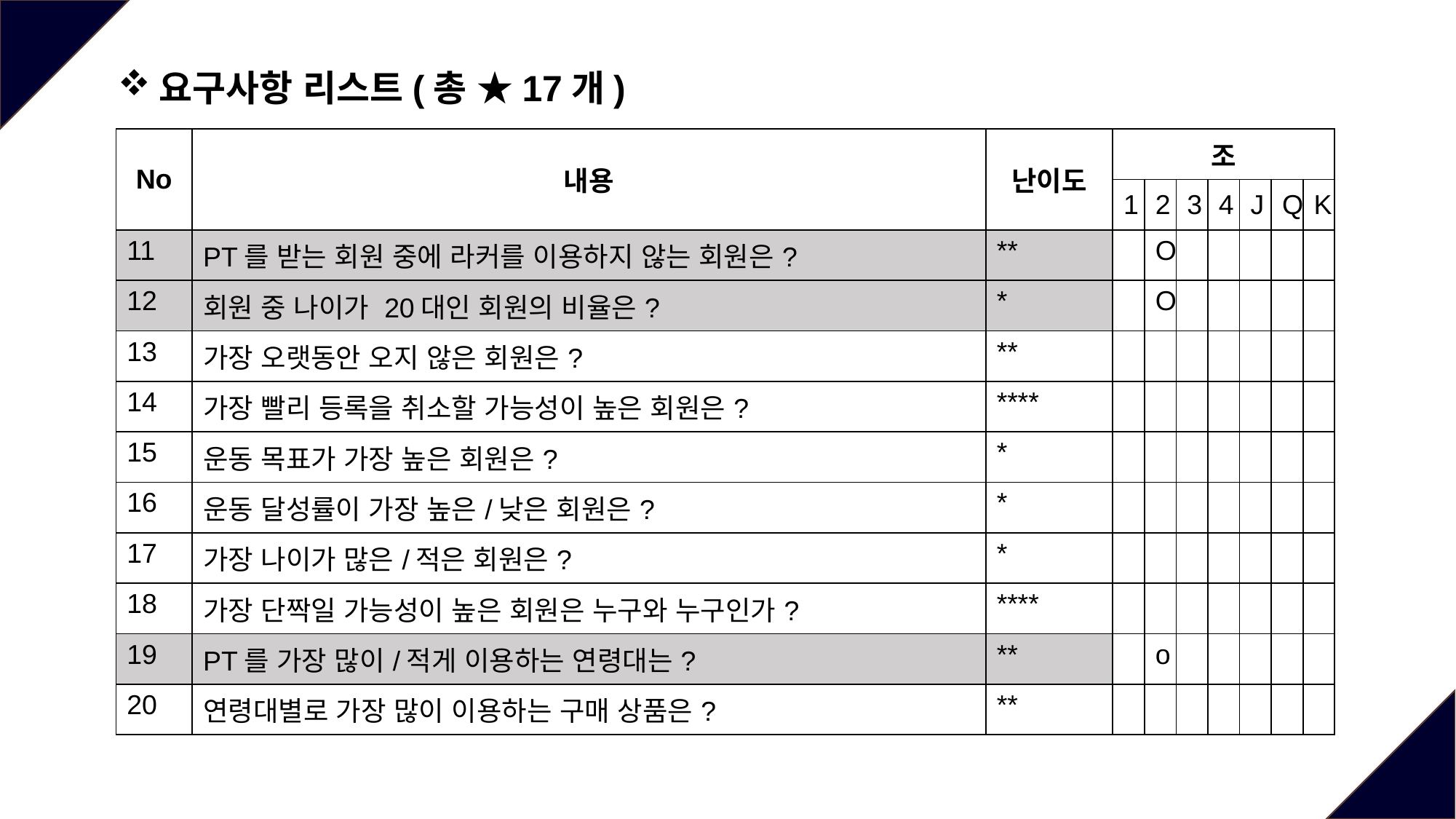

요구사항 리스트(총 ★17개)
| No | 내용 | 난이도 | 조 |  |  |  |  |  |  |
| --- | --- | --- | --- | --- | --- | --- | --- | --- | --- |
|  |  |  | 1 | 2 | 3 | 4 | J | Q | K |
| 11 | PT를 받는 회원 중에 라커를 이용하지 않는 회원은? | \*\* |  | O |  |  |  |  |  |
| 12 | 회원 중 나이가 20대인 회원의 비율은? | \* |  | O |  |  |  |  |  |
| 13 | 가장 오랫동안 오지 않은 회원은? | \*\* |  |  |  |  |  |  |  |
| 14 | 가장 빨리 등록을 취소할 가능성이 높은 회원은? | \*\*\*\* |  |  |  |  |  |  |  |
| 15 | 운동 목표가 가장 높은 회원은? | \* |  |  |  |  |  |  |  |
| 16 | 운동 달성률이 가장 높은/낮은 회원은? | \* |  |  |  |  |  |  |  |
| 17 | 가장 나이가 많은/적은 회원은? | \* |  |  |  |  |  |  |  |
| 18 | 가장 단짝일 가능성이 높은 회원은 누구와 누구인가? | \*\*\*\* |  |  |  |  |  |  |  |
| 19 | PT를 가장 많이/적게 이용하는 연령대는? | \*\* |  | o |  |  |  |  |  |
| 20 | 연령대별로 가장 많이 이용하는 구매 상품은? | \*\* |  |  |  |  |  |  |  |